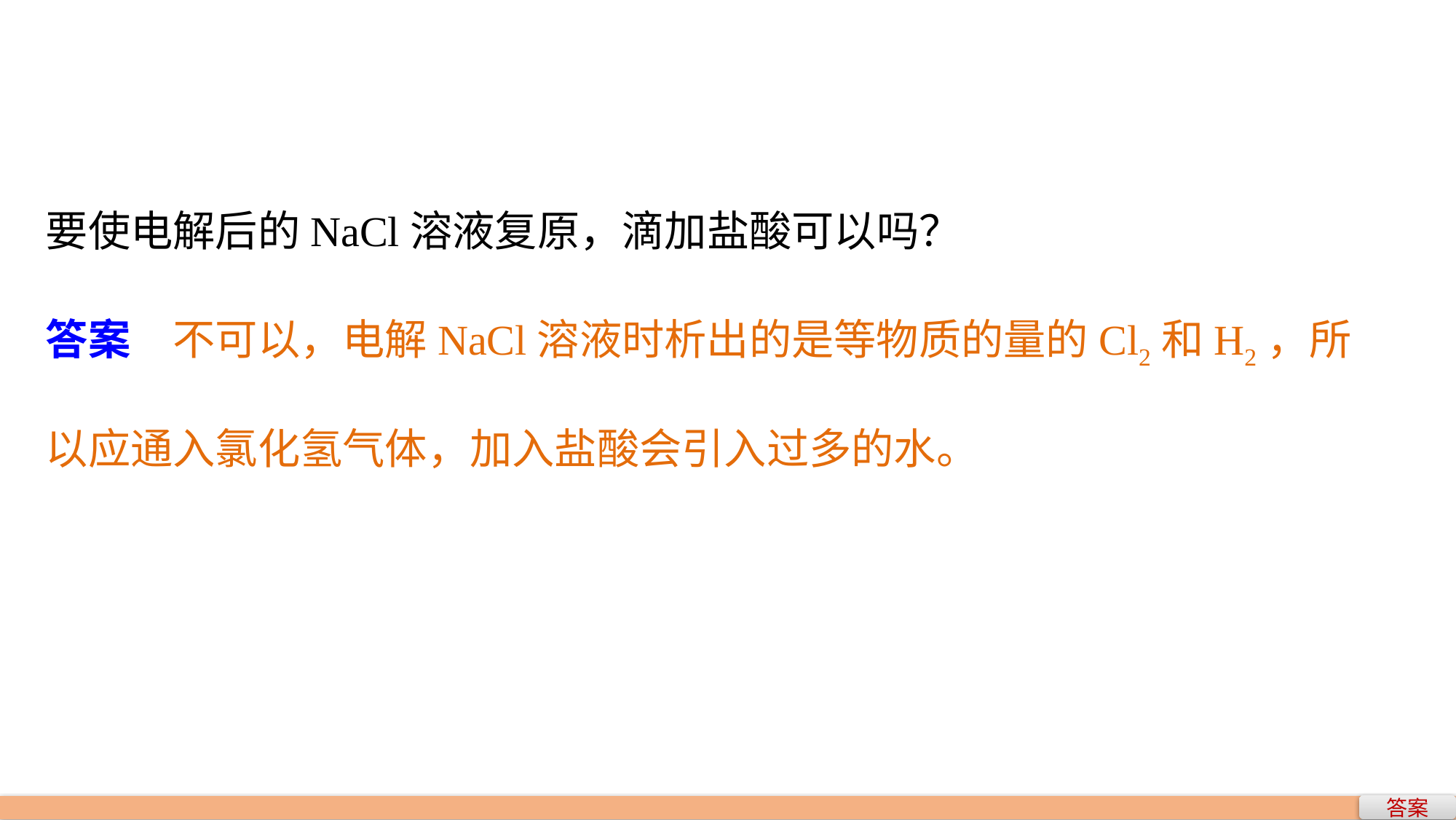

要使电解后的NaCl溶液复原，滴加盐酸可以吗？
答案　不可以，电解NaCl溶液时析出的是等物质的量的Cl2和H2，所以应通入氯化氢气体，加入盐酸会引入过多的水。
答案